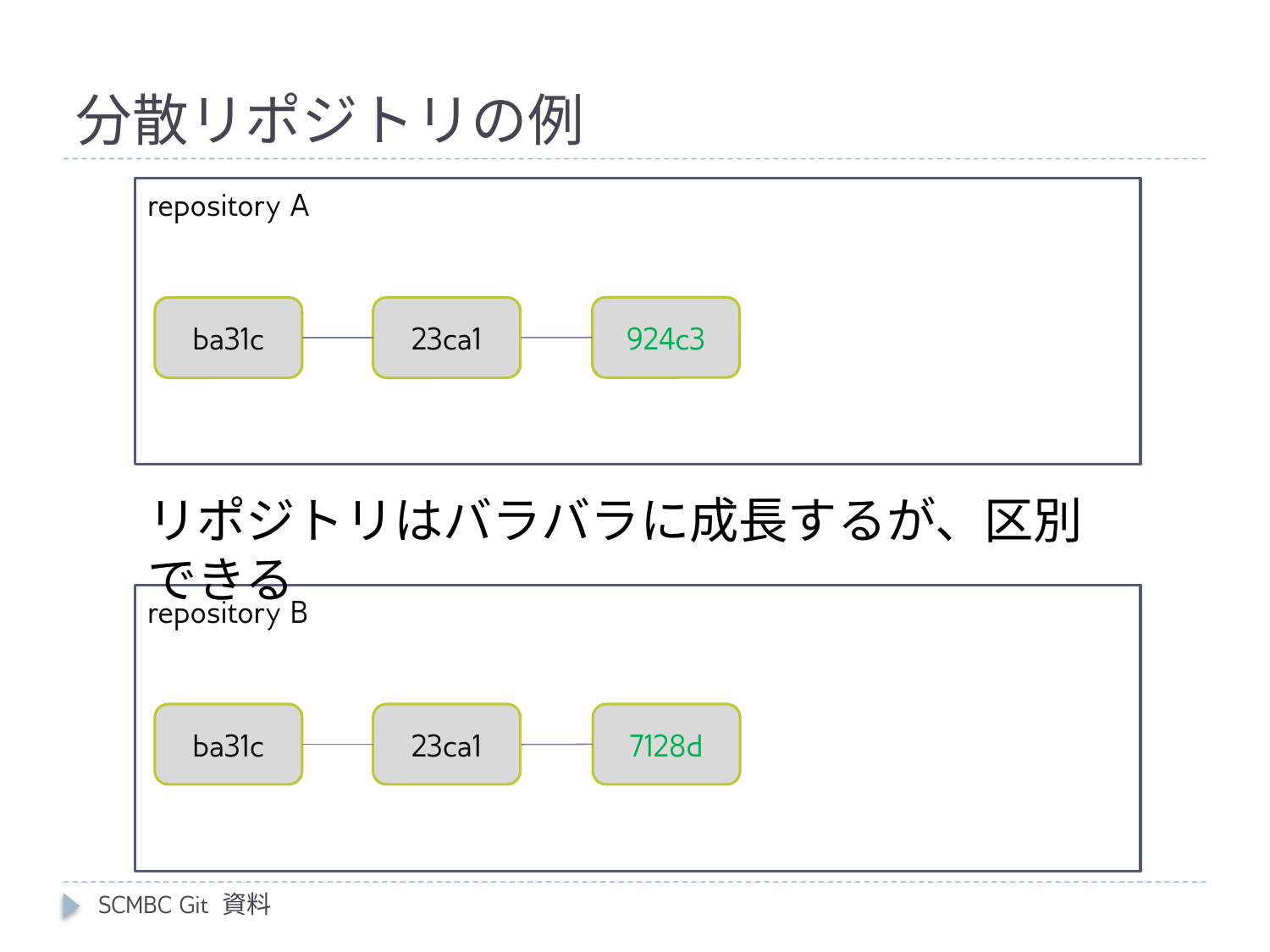

# 分散リポジトリの例
repository A
924c3
ba31c
23ca1
リポジトリはバラバラに成長するが、区別できる
repository B
ba31c
23ca1
7128d
SCMBC Git 資料